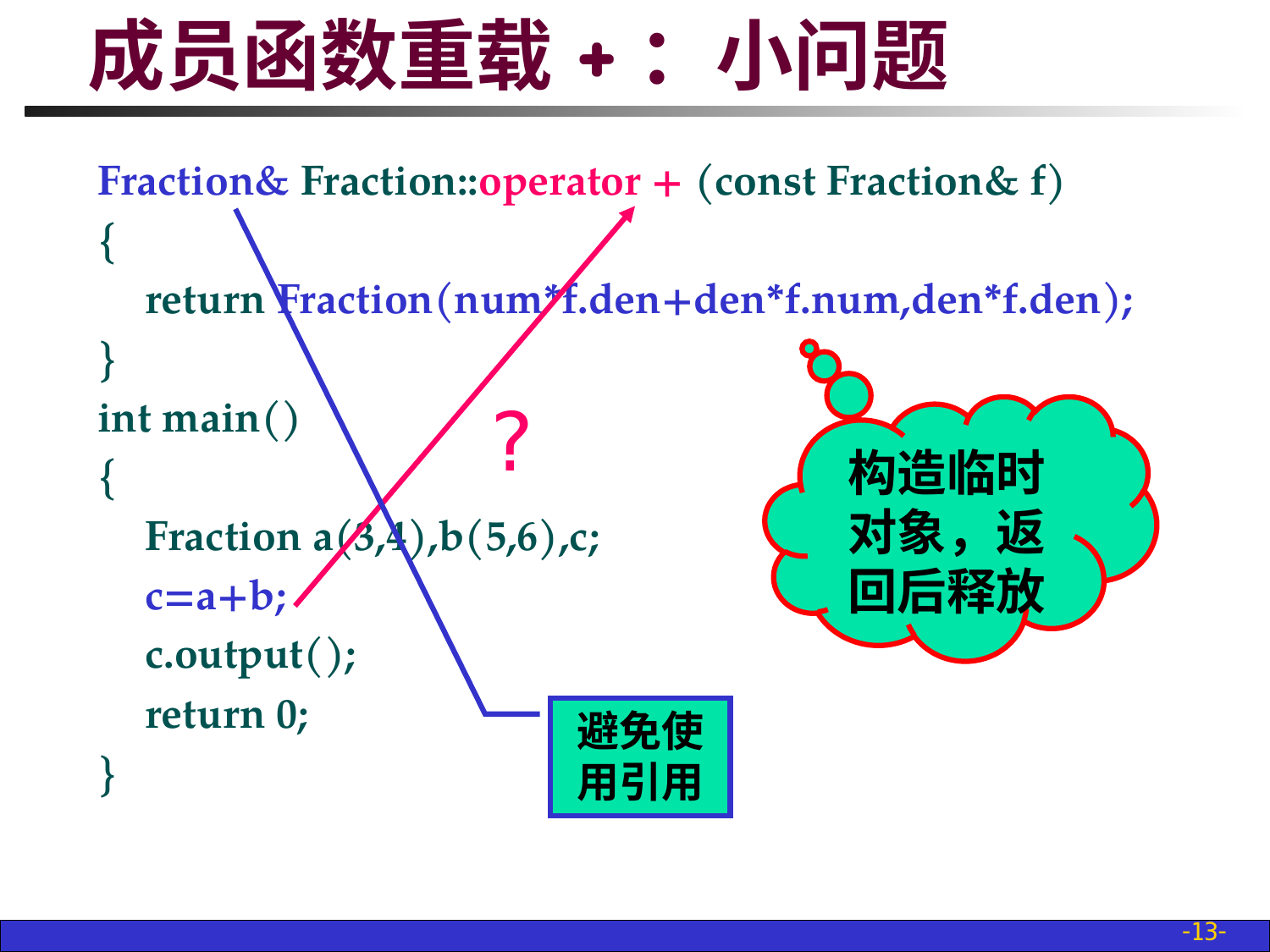

# 成员函数重载+：小问题
Fraction& Fraction::operator + (const Fraction& f)
{
	return Fraction(num*f.den+den*f.num,den*f.den);
}
int main()
{
	Fraction a(3,4),b(5,6),c;
	c=a+b;
	c.output();
	return 0;
}

?
构造临时对象，返回后释放
避免使用引用
-13-